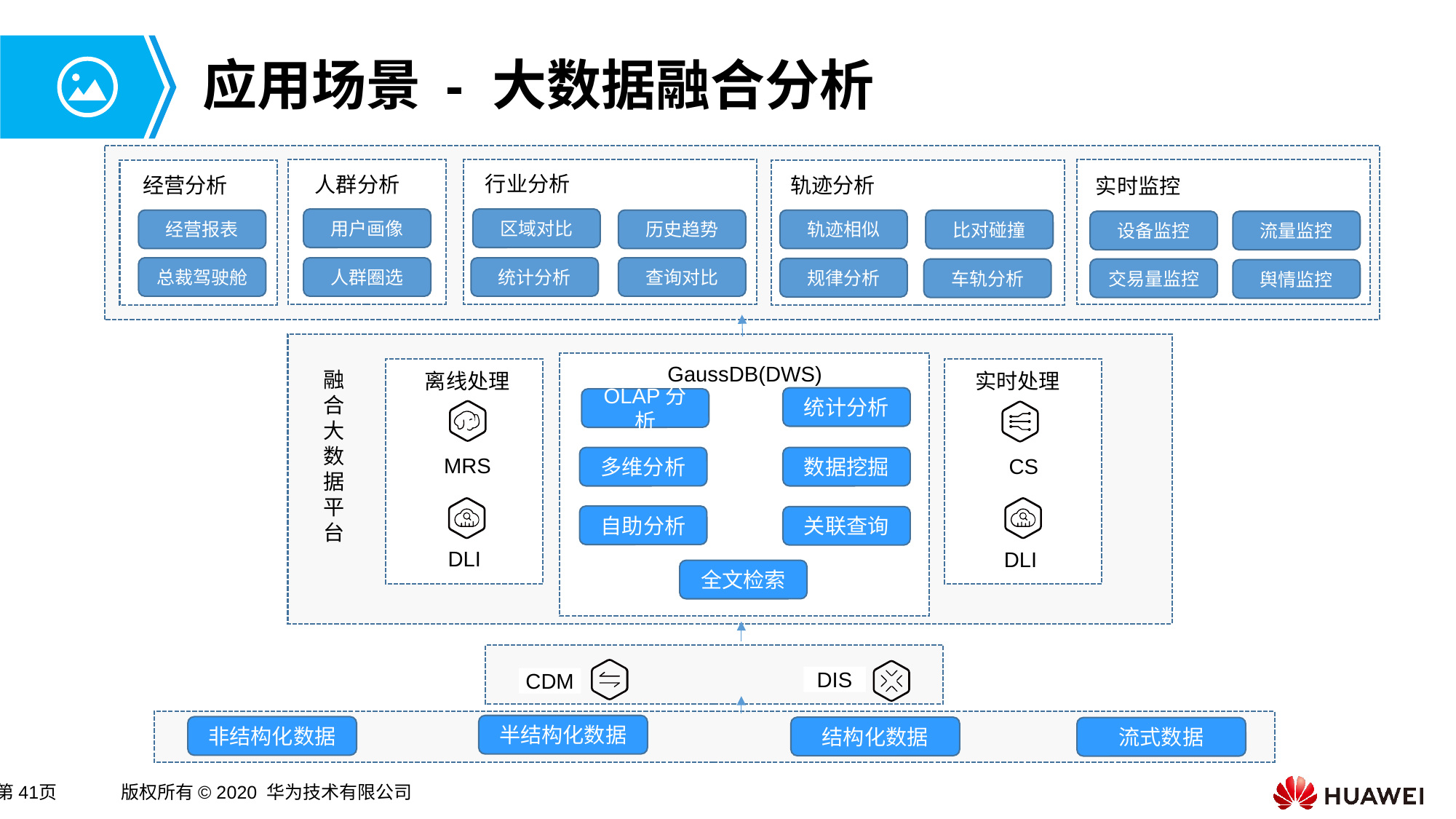

# 应用场景 - 大数据融合分析

行业分析
人群分析
经营分析
轨迹分析
实时监控
用户画像
区域对比
经营报表
历史趋势
轨迹相似
比对碰撞
设备监控
流量监控
总裁驾驶舱
人群圈选
统计分析
查询对比
规律分析
车轨分析
交易量监控
舆情监控

GaussDB(DWS)
融合大数据平台
离线处理
实时处理
统计分析
OLAP分析

多维分析
数据挖掘
MRS
CS

自助分析
关联查询
DLI
DLI
全文检索

DIS
CDM

半结构化数据
非结构化数据
结构化数据
流式数据